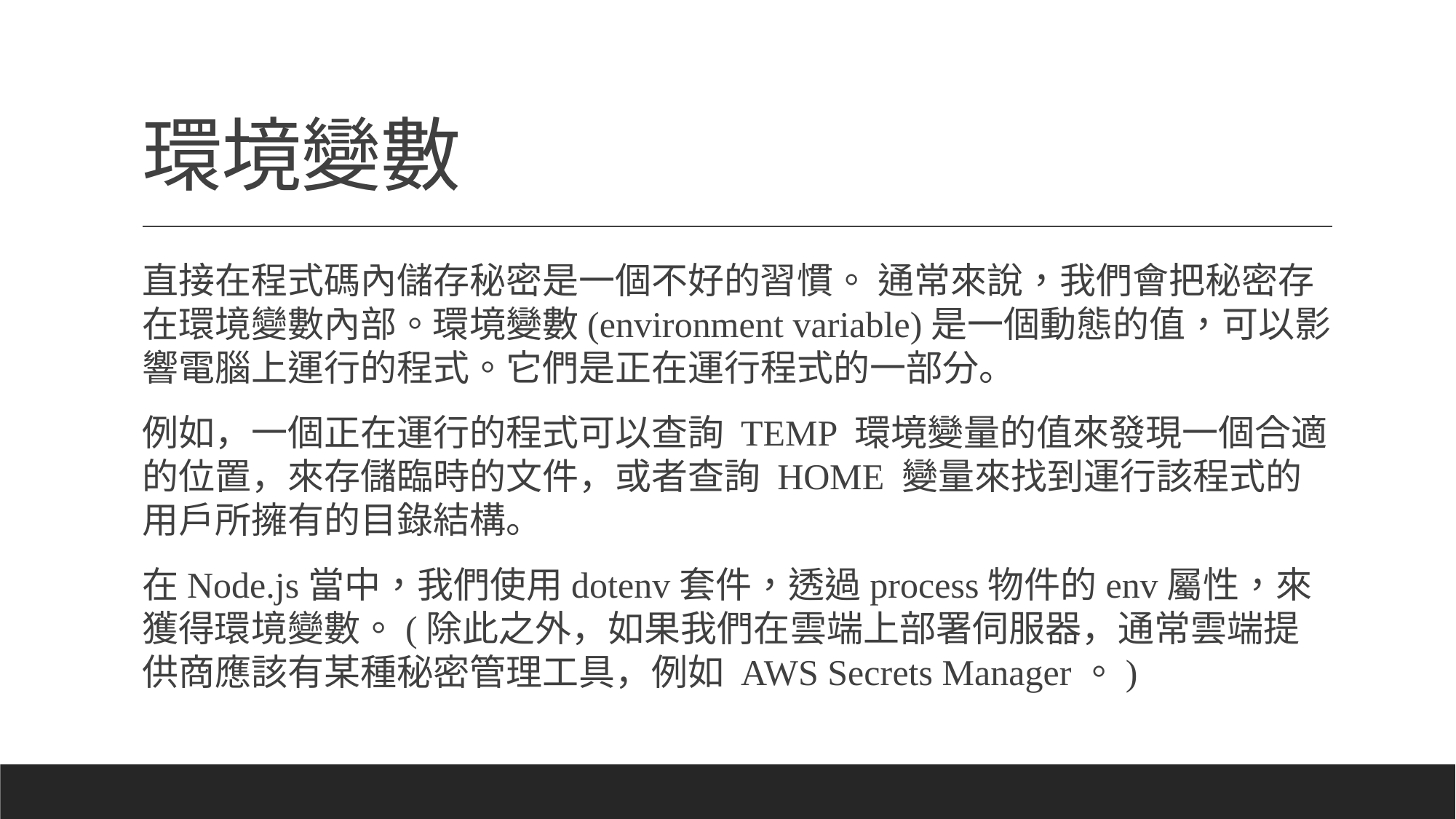

# 環境變數
直接在程式碼內儲存秘密是一個不好的習慣。 通常來說，我們會把秘密存在環境變數內部。環境變數(environment variable)是一個動態的值，可以影響電腦上運行的程式。它們是正在運行程式的一部分。
例如，一個正在運行的程式可以查詢 TEMP 環境變量的值來發現一個合適的位置，來存儲臨時的文件，或者查詢 HOME 變量來找到運行該程式的用戶所擁有的目錄結構。
在Node.js當中，我們使用dotenv套件，透過process物件的env屬性，來獲得環境變數。(除此之外，如果我們在雲端上部署伺服器，通常雲端提供商應該有某種秘密管理工具，例如 AWS Secrets Manager。)